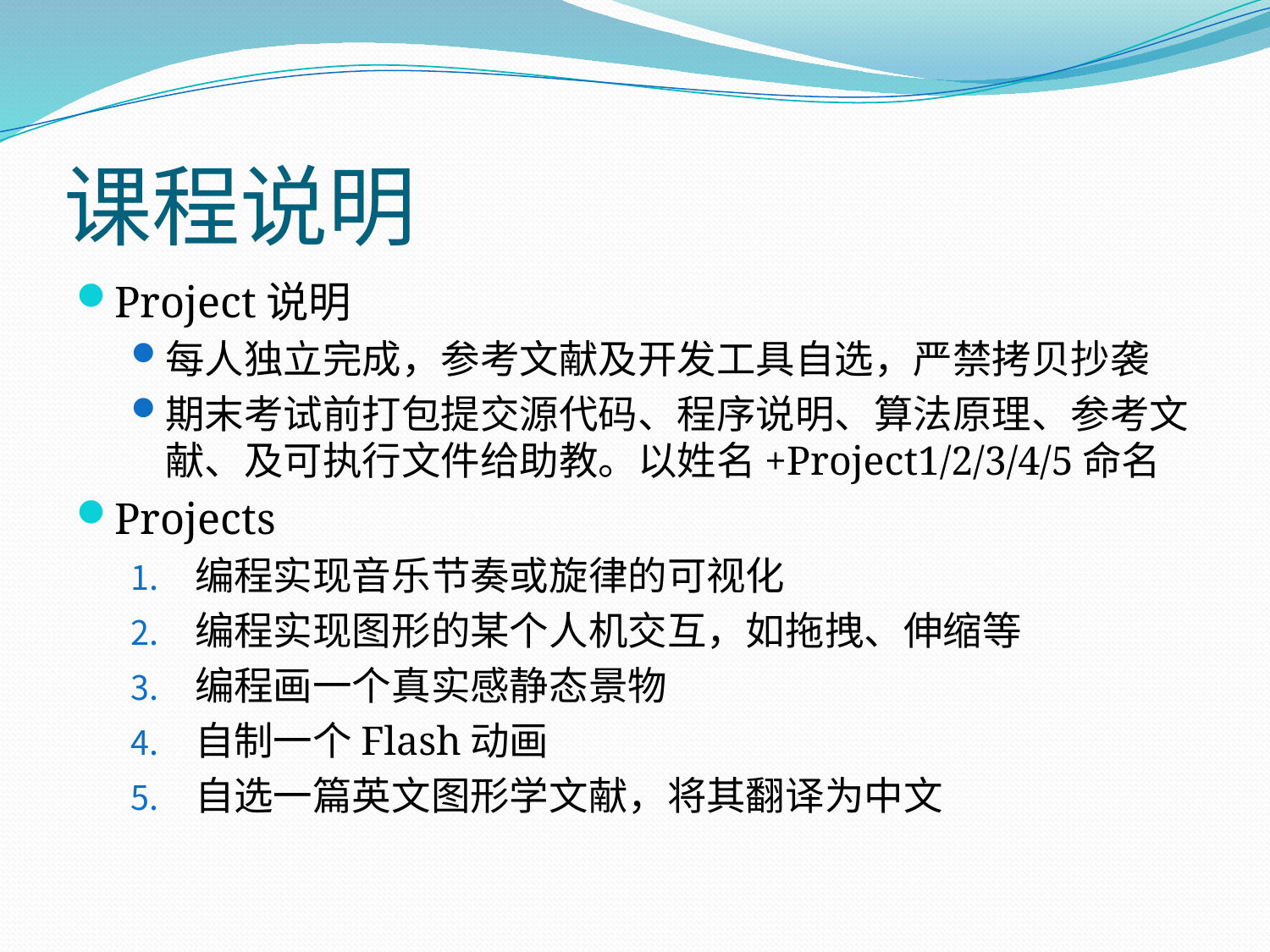

# 课程说明
Project说明
每人独立完成，参考文献及开发工具自选，严禁拷贝抄袭
期末考试前打包提交源代码、程序说明、算法原理、参考文献、及可执行文件给助教。以姓名+Project1/2/3/4/5命名
Projects
编程实现音乐节奏或旋律的可视化
编程实现图形的某个人机交互，如拖拽、伸缩等
编程画一个真实感静态景物
自制一个Flash动画
自选一篇英文图形学文献，将其翻译为中文